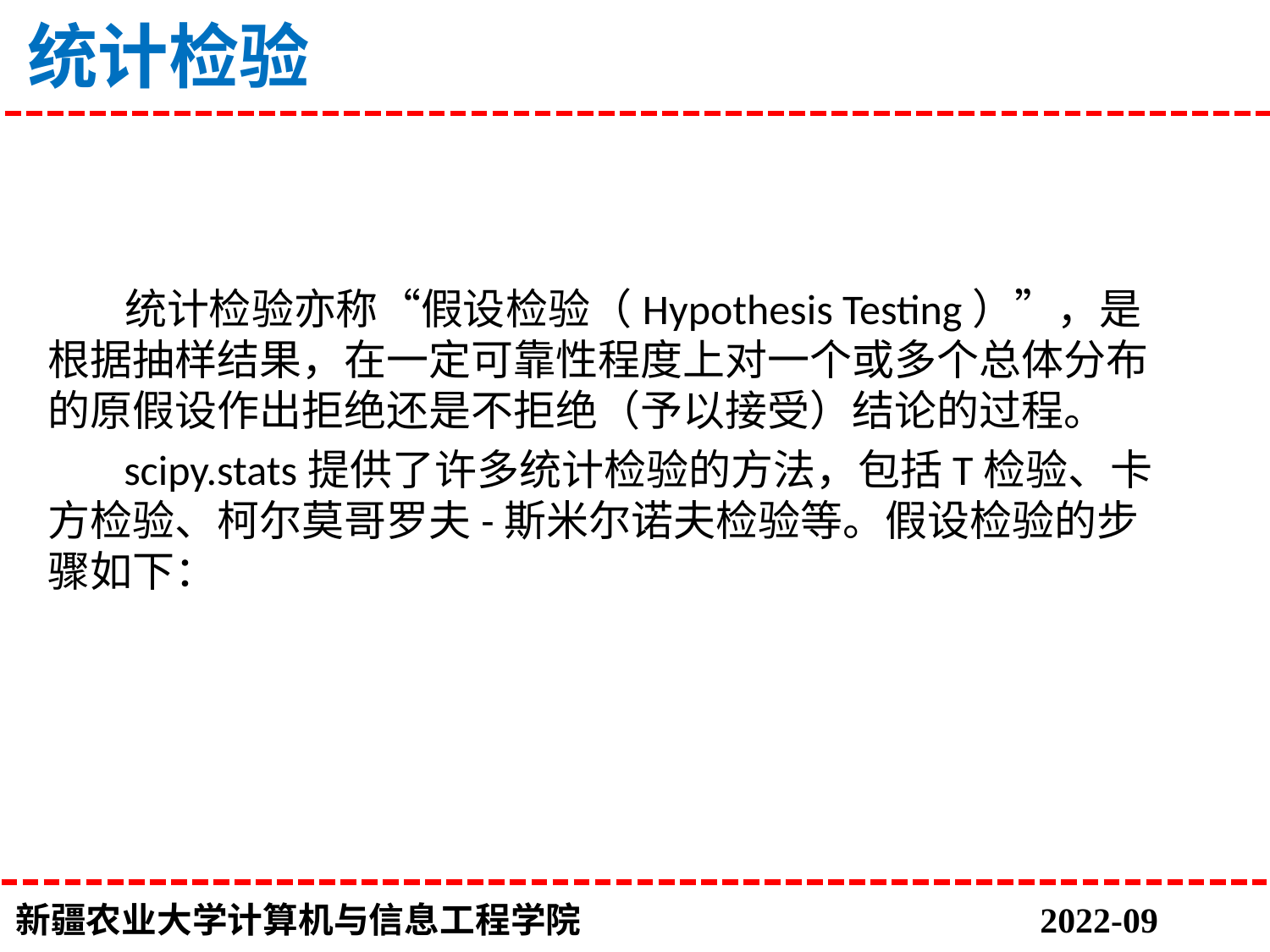

# 统计检验
       统计检验亦称“假设检验（Hypothesis Testing）”，是根据抽样结果，在一定可靠性程度上对一个或多个总体分布的原假设作出拒绝还是不拒绝（予以接受）结论的过程。
        scipy.stats提供了许多统计检验的方法，包括T检验、卡方检验、柯尔莫哥罗夫-斯米尔诺夫检验等。假设检验的步骤如下：